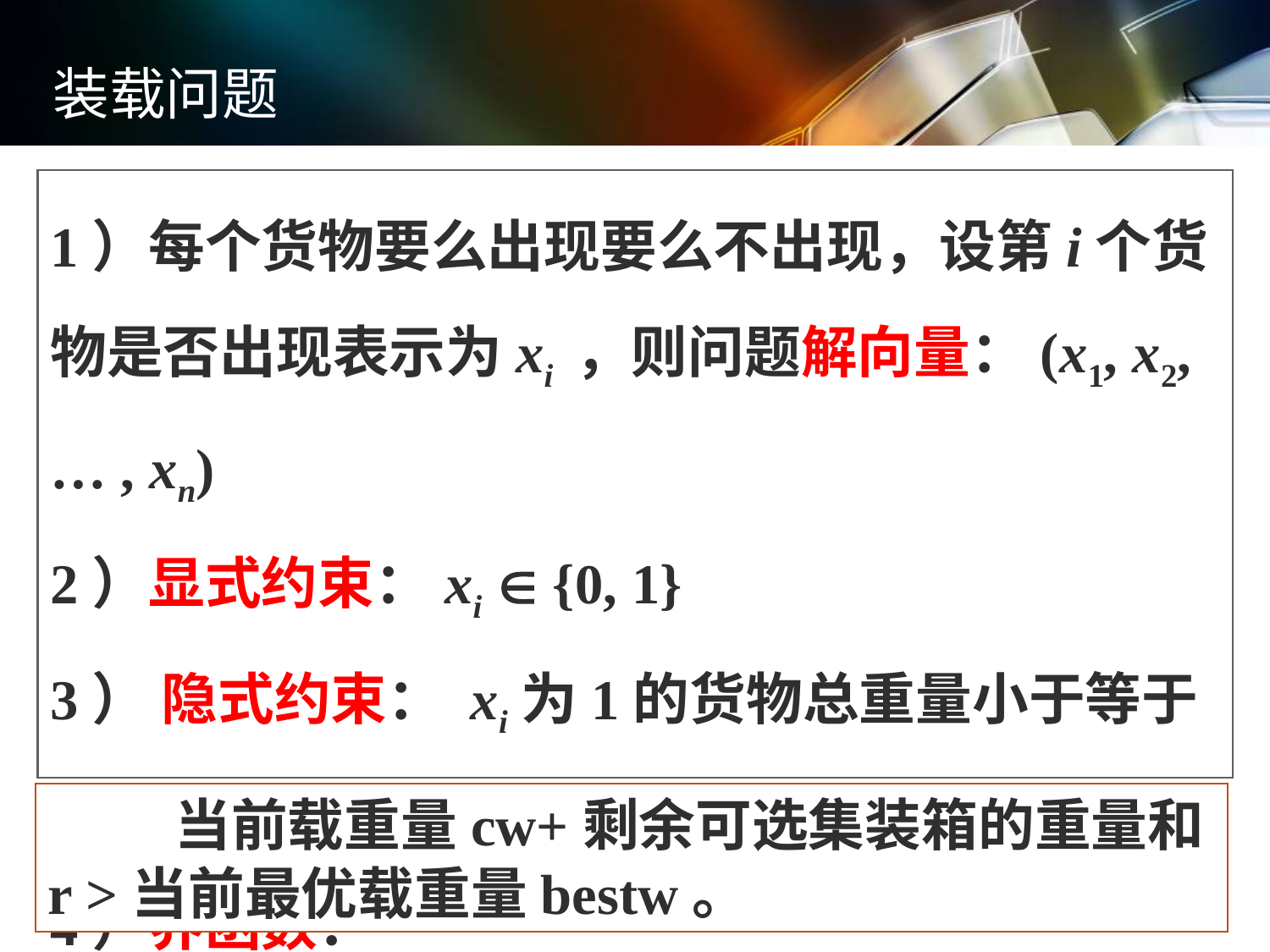

装载问题
1）每个货物要么出现要么不出现，设第i个货物是否出现表示为xi ，则问题解向量：(x1, x2, … , xn)
2）显式约束：xi  ∈ {0, 1}
3） 隐式约束： xi为1的货物总重量小于等于c1
4）界函数：
	当前载重量cw+剩余可选集装箱的重量和r >当前最优载重量bestw。